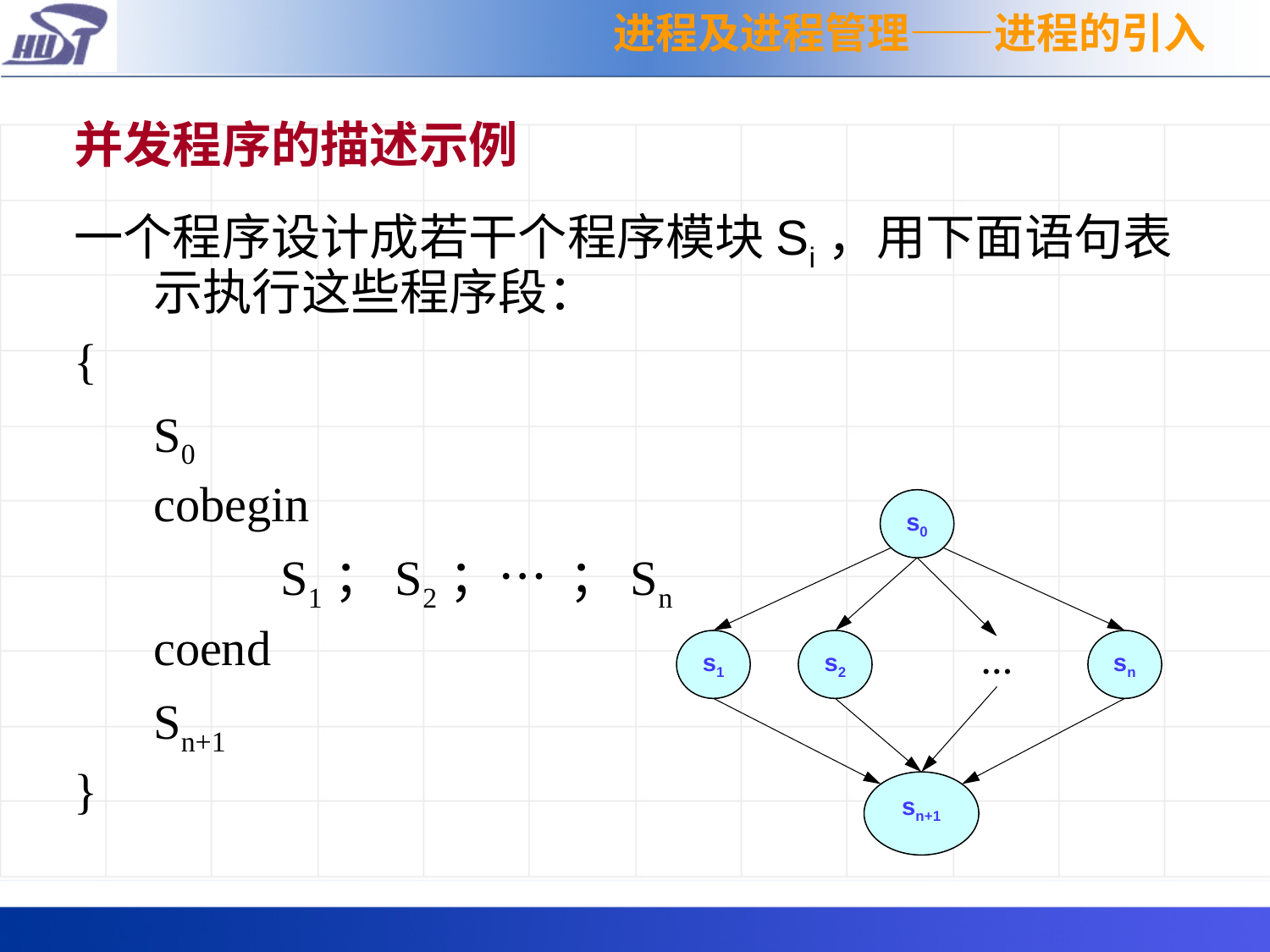

进程及进程管理——进程的引入
并发程序的描述示例
一个程序设计成若干个程序模块Si，用下面语句表示执行这些程序段：
{
	S0
	cobegin
		S1；S2；…  ；Sn
	coend
	Sn+1
}
s0
s1
s2
sn
…
sn+1